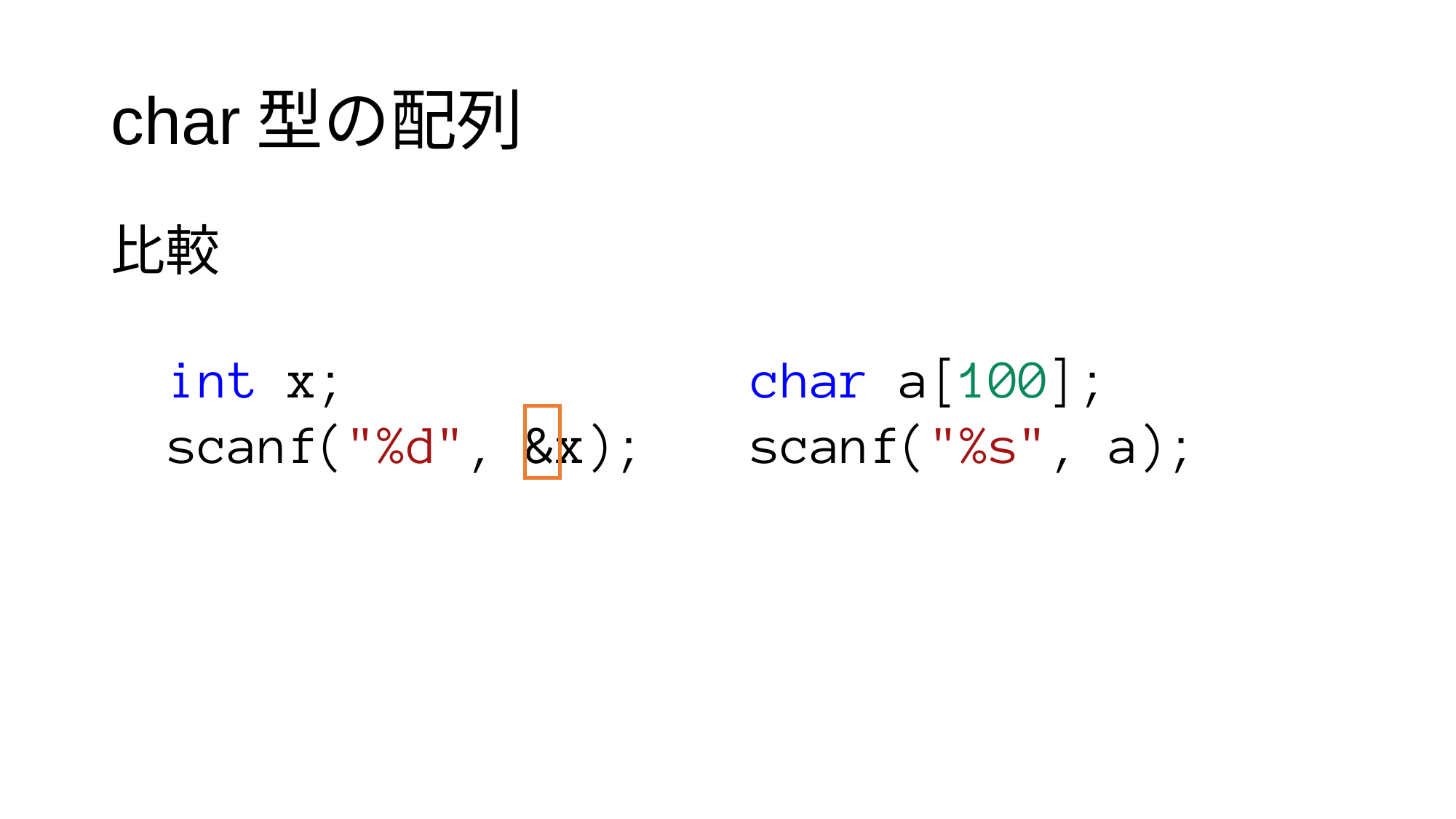

# char型の配列
比較
int x;
scanf("%d", &x);
char a[100];
scanf("%s", a);